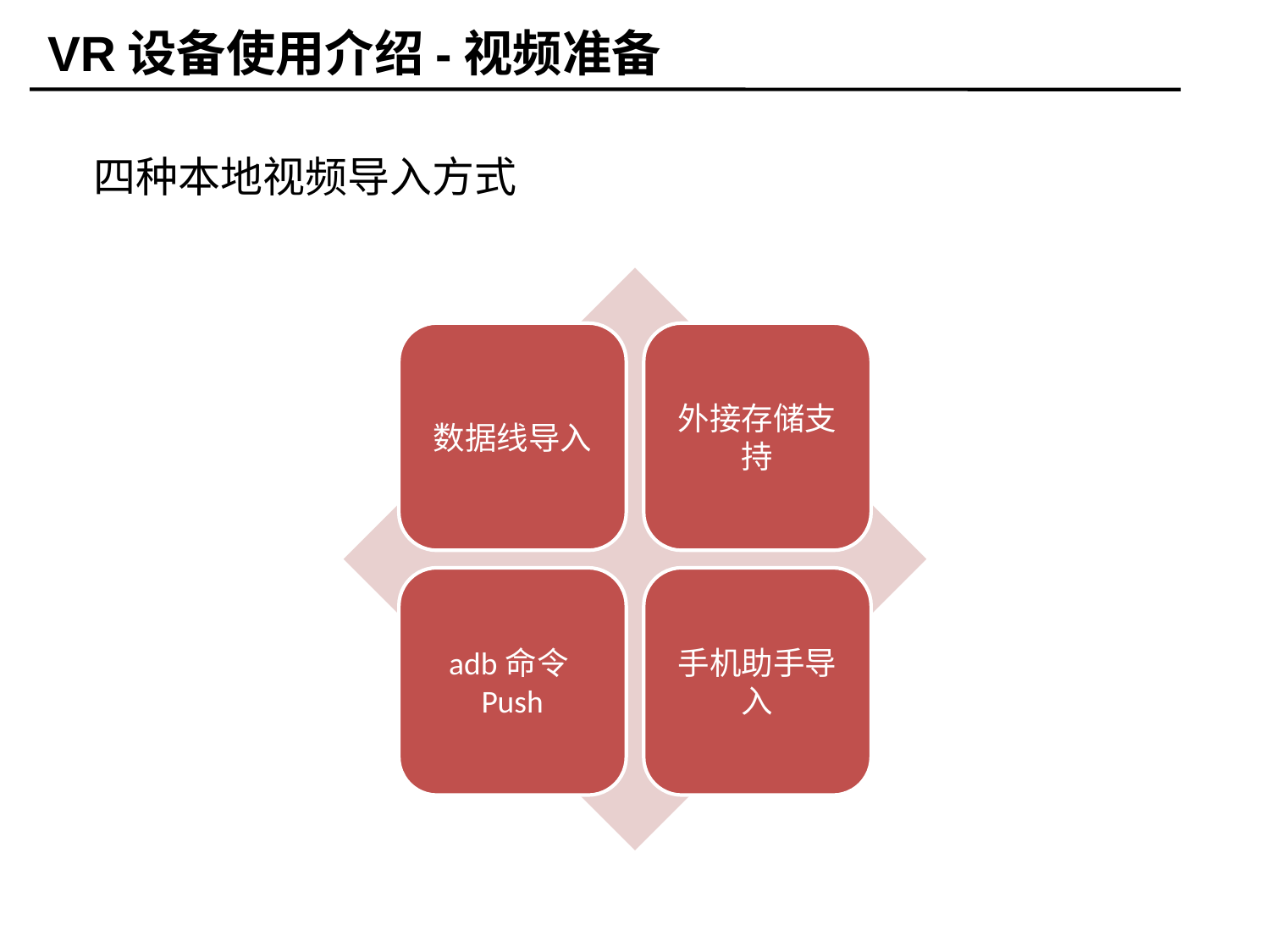

VR设备使用介绍-视频准备

# 四种本地视频导入方式

数据线导入
外接存储支持
adb命令Push
手机助手导入